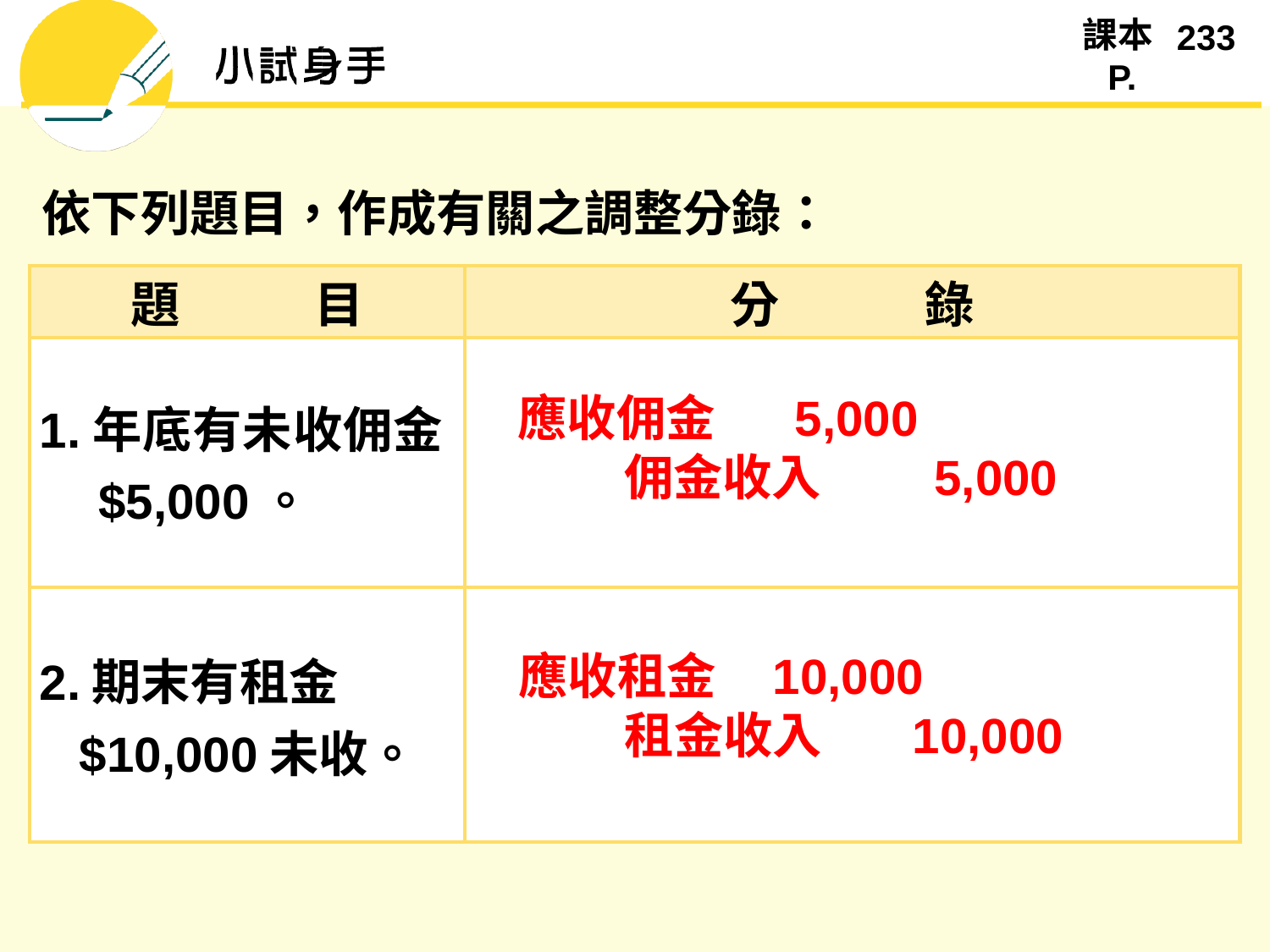

233
依下列題目，作成有關之調整分錄：
| 題 目 | 分 錄 |
| --- | --- |
| 1.年底有未收佣金 $5,000。 |  |
| 2.期末有租金 $10,000未收。 |  |
應收佣金      5,000
    　佣金收入         5,000
應收租金    10,000
   　 租金收入       10,000